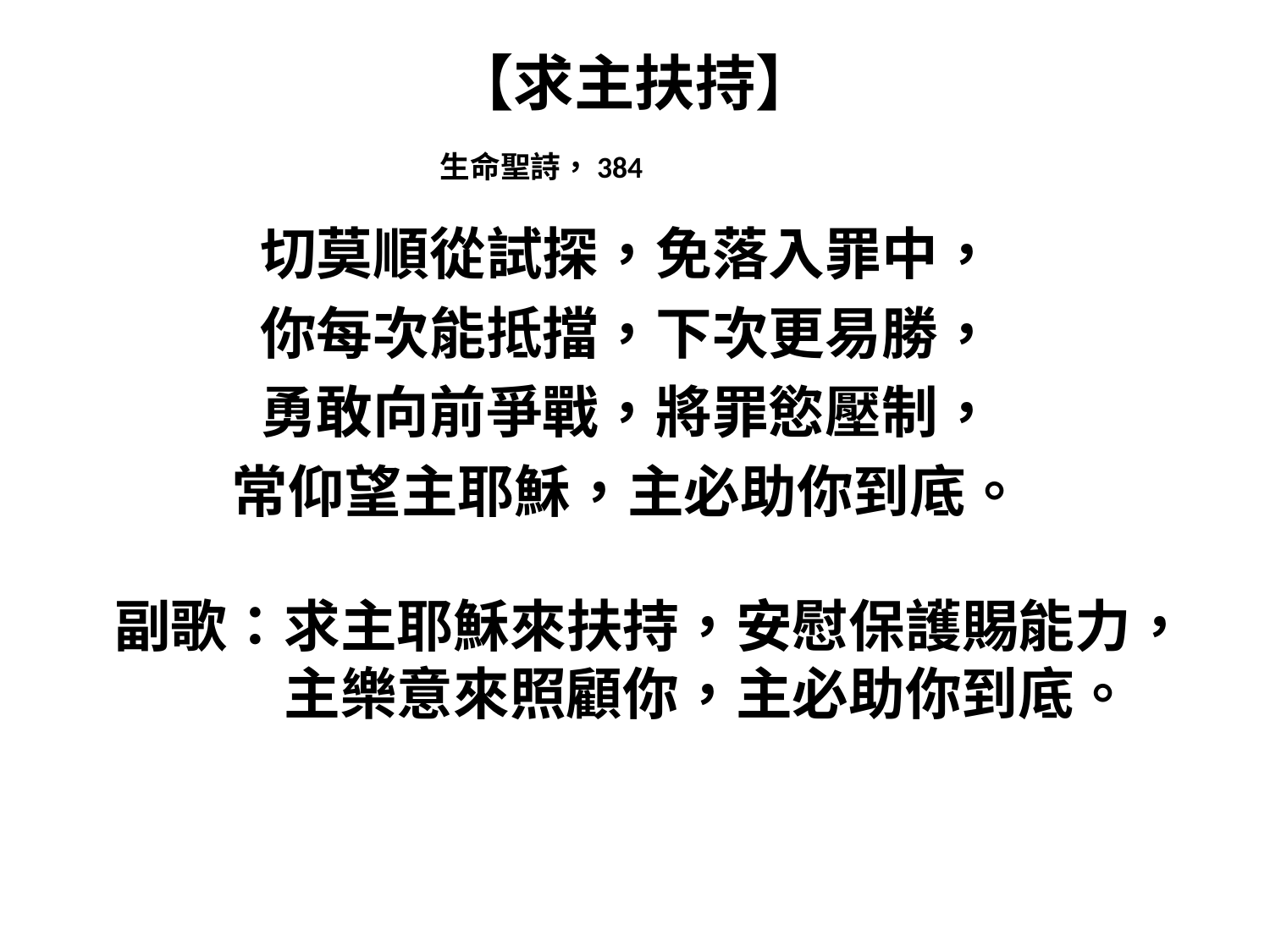

# 【求主扶持】 生命聖詩，384
切莫順從試探，免落入罪中，
你每次能抵擋，下次更易勝，
勇敢向前爭戰，將罪慾壓制，
常仰望主耶穌，主必助你到底。
副歌：求主耶穌來扶持，安慰保護賜能力，
　　主樂意來照顧你，主必助你到底。